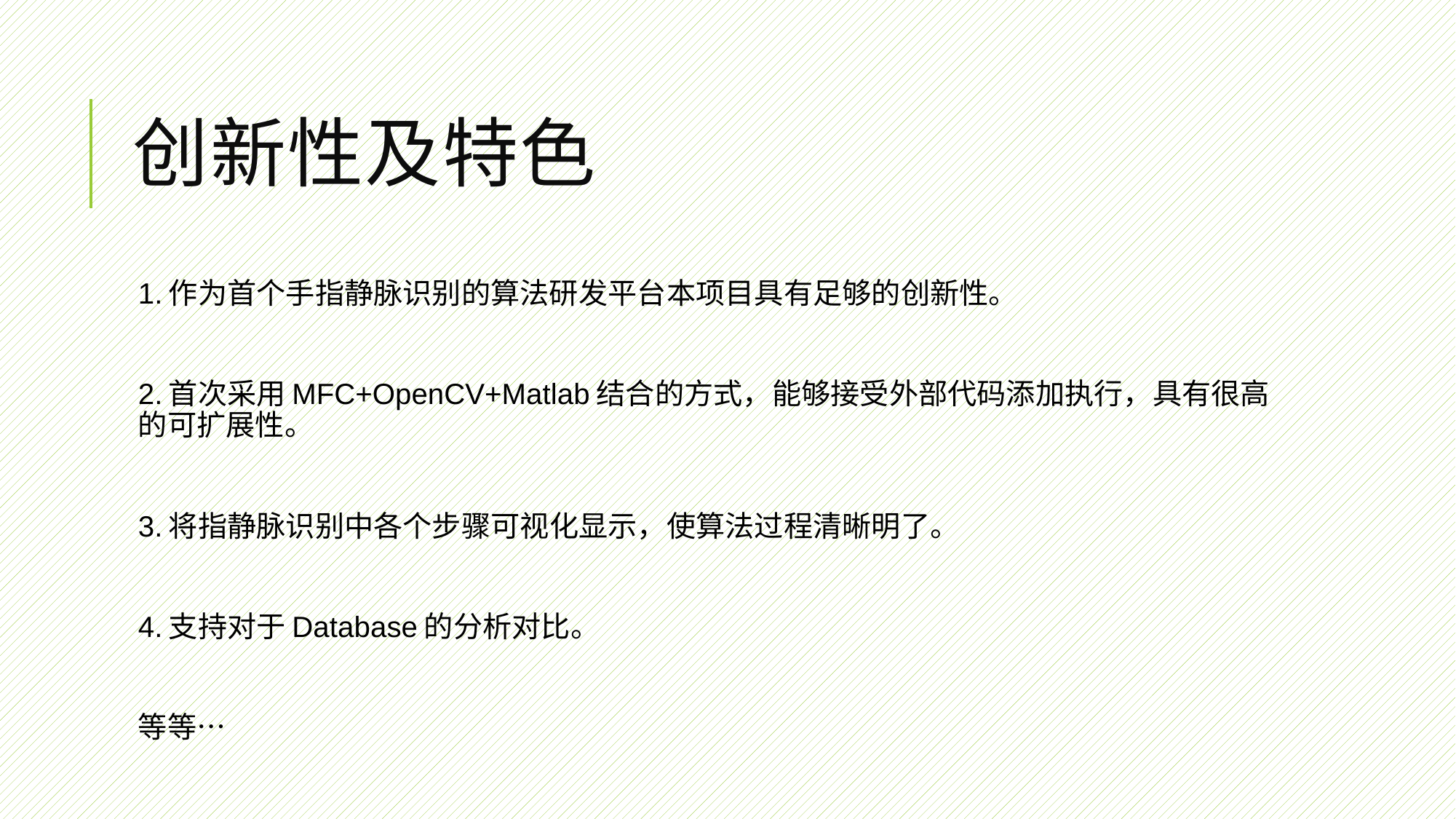

# 创新性及特色
1.作为首个手指静脉识别的算法研发平台本项目具有足够的创新性。

2.首次采用MFC+OpenCV+Matlab结合的方式，能够接受外部代码添加执行，具有很高的可扩展性。

3.将指静脉识别中各个步骤可视化显示，使算法过程清晰明了。

4.支持对于Database的分析对比。

等等…